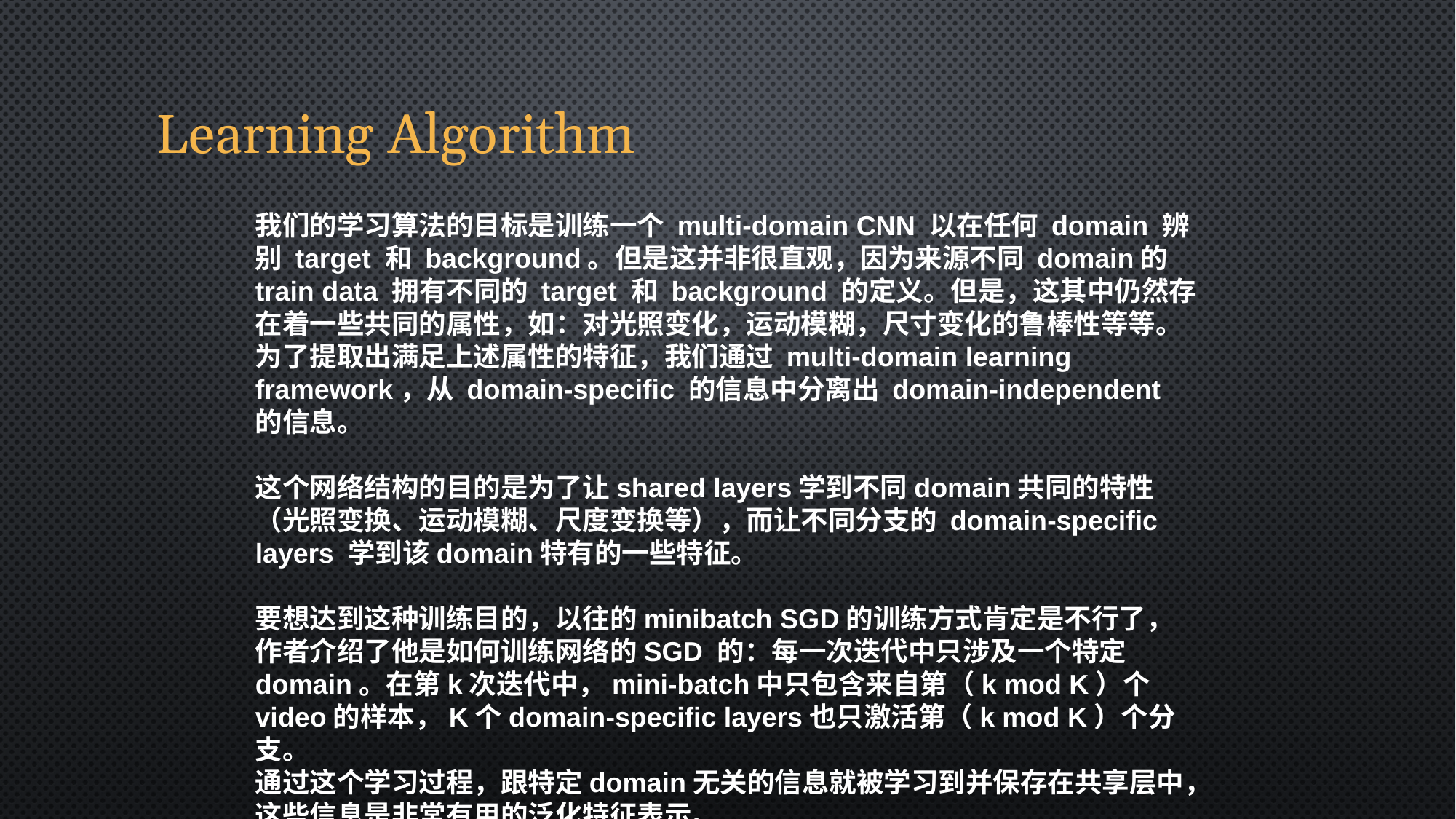

Learning Algorithm

我们的学习算法的目标是训练一个 multi-domain CNN 以在任何 domain 辨别 target 和 background。但是这并非很直观，因为来源不同 domain的 train data 拥有不同的 target 和 background 的定义。但是，这其中仍然存在着一些共同的属性，如：对光照变化，运动模糊，尺寸变化的鲁棒性等等。为了提取出满足上述属性的特征，我们通过 multi-domain learning framework，从 domain-specific 的信息中分离出 domain-independent 的信息。

这个网络结构的目的是为了让shared layers学到不同domain共同的特性（光照变换、运动模糊、尺度变换等），而让不同分支的 domain-specific layers 学到该domain特有的一些特征。

要想达到这种训练目的，以往的minibatch SGD的训练方式肯定是不行了，作者介绍了他是如何训练网络的SGD 的：每一次迭代中只涉及一个特定domain。在第k次迭代中，mini-batch中只包含来自第（k mod K）个video的样本，K个domain-specific layers也只激活第（k mod K）个分支。
通过这个学习过程，跟特定domain无关的信息就被学习到并保存在共享层中，这些信息是非常有用的泛化特征表示。